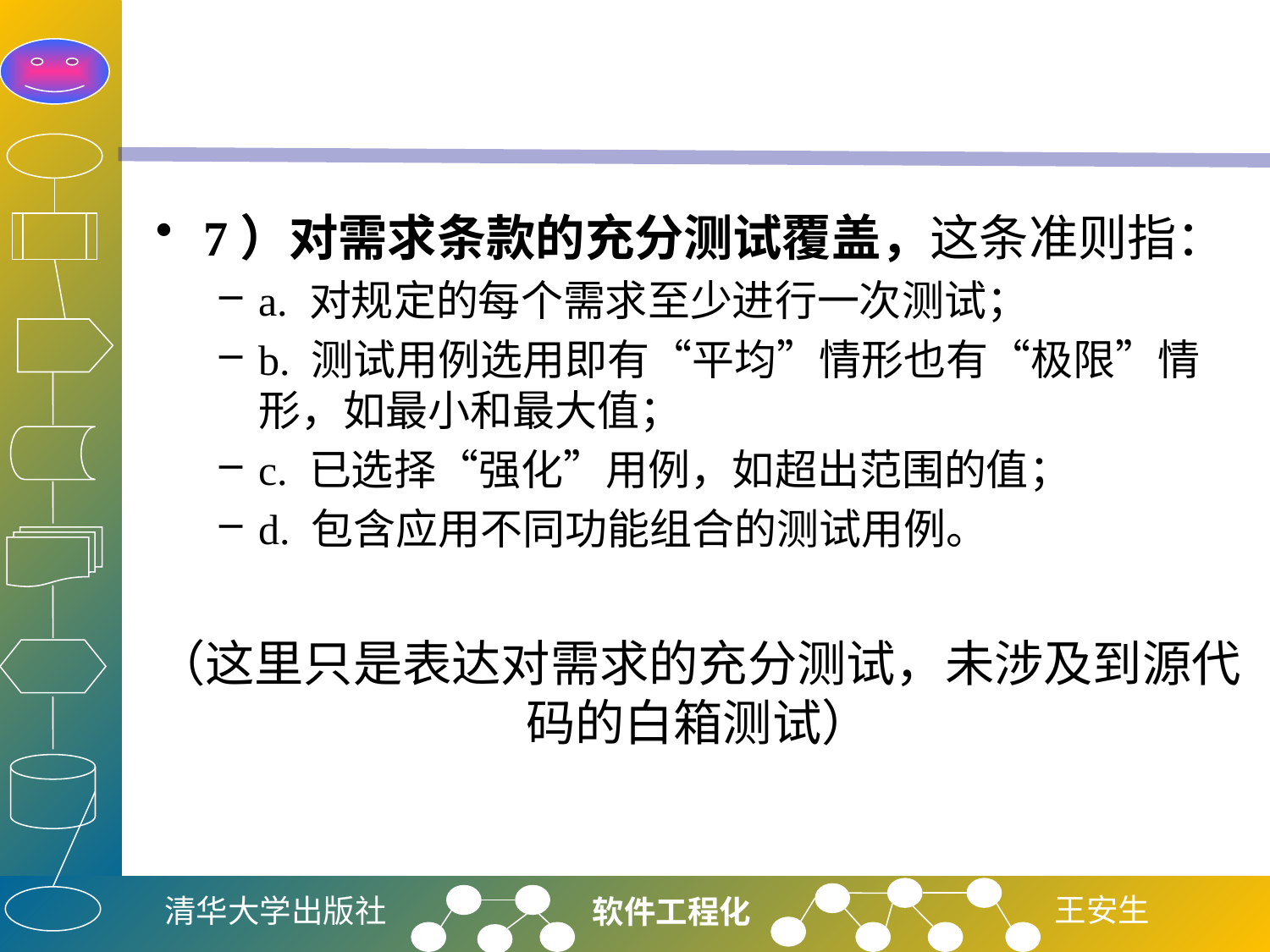

#
7）对需求条款的充分测试覆盖，这条准则指：
a. 对规定的每个需求至少进行一次测试；
b. 测试用例选用即有“平均”情形也有“极限”情形，如最小和最大值；
c. 已选择“强化”用例，如超出范围的值；
d. 包含应用不同功能组合的测试用例。

（这里只是表达对需求的充分测试，未涉及到源代码的白箱测试）